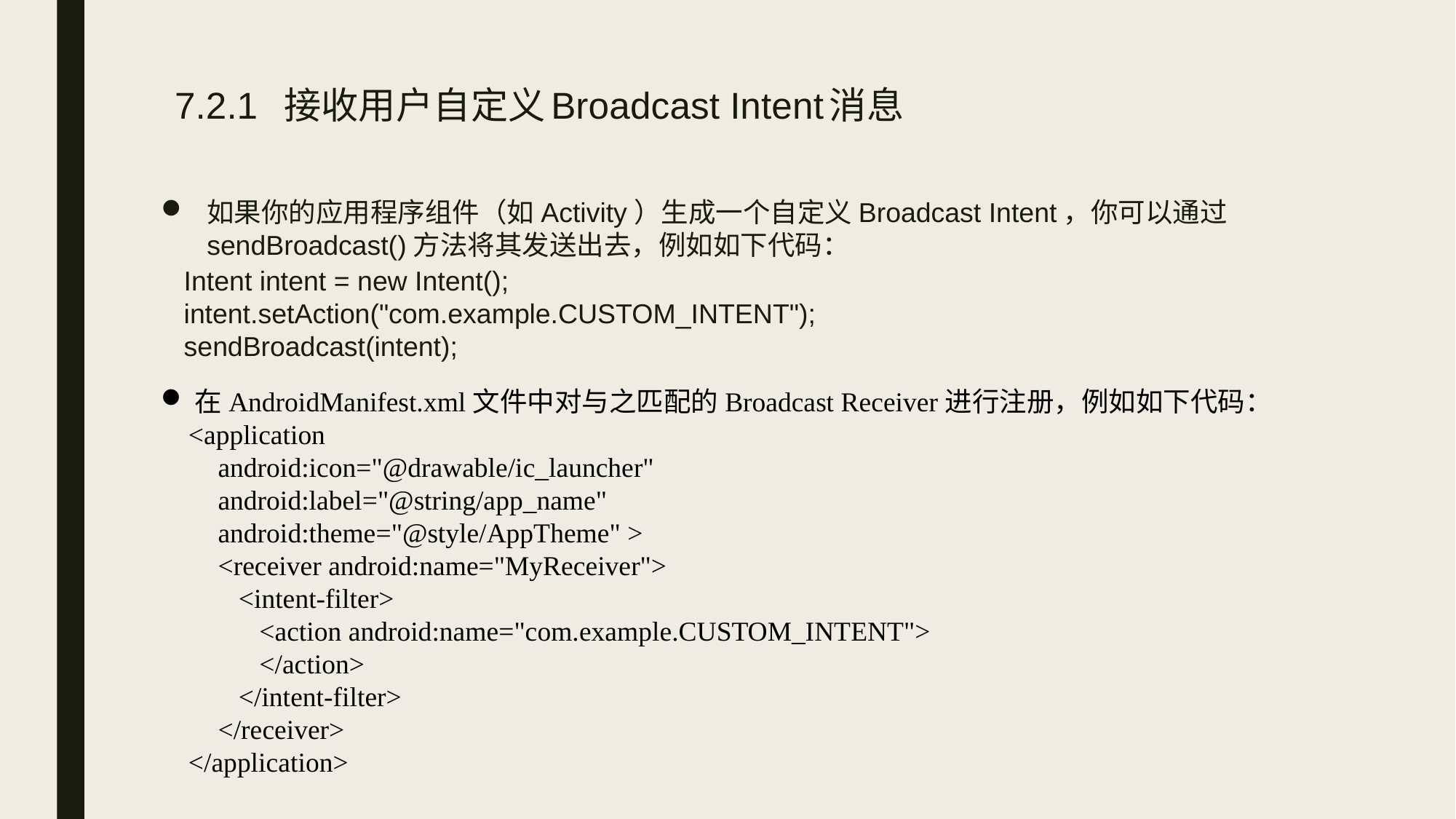

# 7.2.1  接收用户自定义Broadcast Intent消息
如果你的应用程序组件（如Activity）生成一个自定义Broadcast Intent，你可以通过sendBroadcast()方法将其发送出去，例如如下代码：
   Intent intent = new Intent();
   intent.setAction("com.example.CUSTOM_INTENT");
   sendBroadcast(intent);

在AndroidManifest.xml文件中对与之匹配的Broadcast Receiver进行注册，例如如下代码：
    <application
   android:icon="@drawable/ic_launcher"
   android:label="@string/app_name"
   android:theme="@style/AppTheme" >
   <receiver android:name="MyReceiver">
      <intent-filter>
         <action android:name="com.example.CUSTOM_INTENT">
         </action>
      </intent-filter>
   </receiver>
    </application>